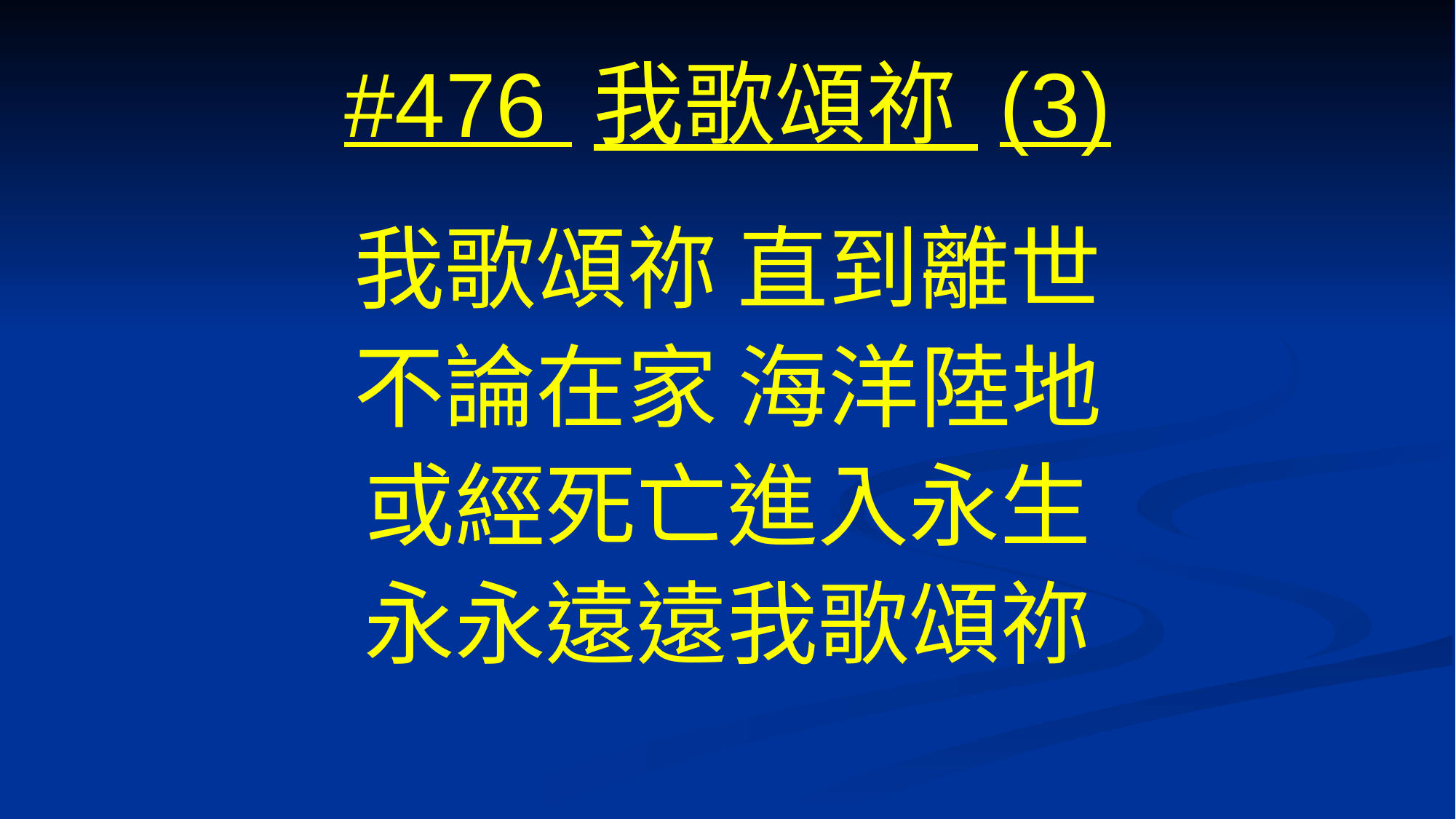

# #476 我歌頌祢 (3)
我歌頌祢 直到離世
不論在家 海洋陸地
或經死亡進入永生
永永遠遠我歌頌祢